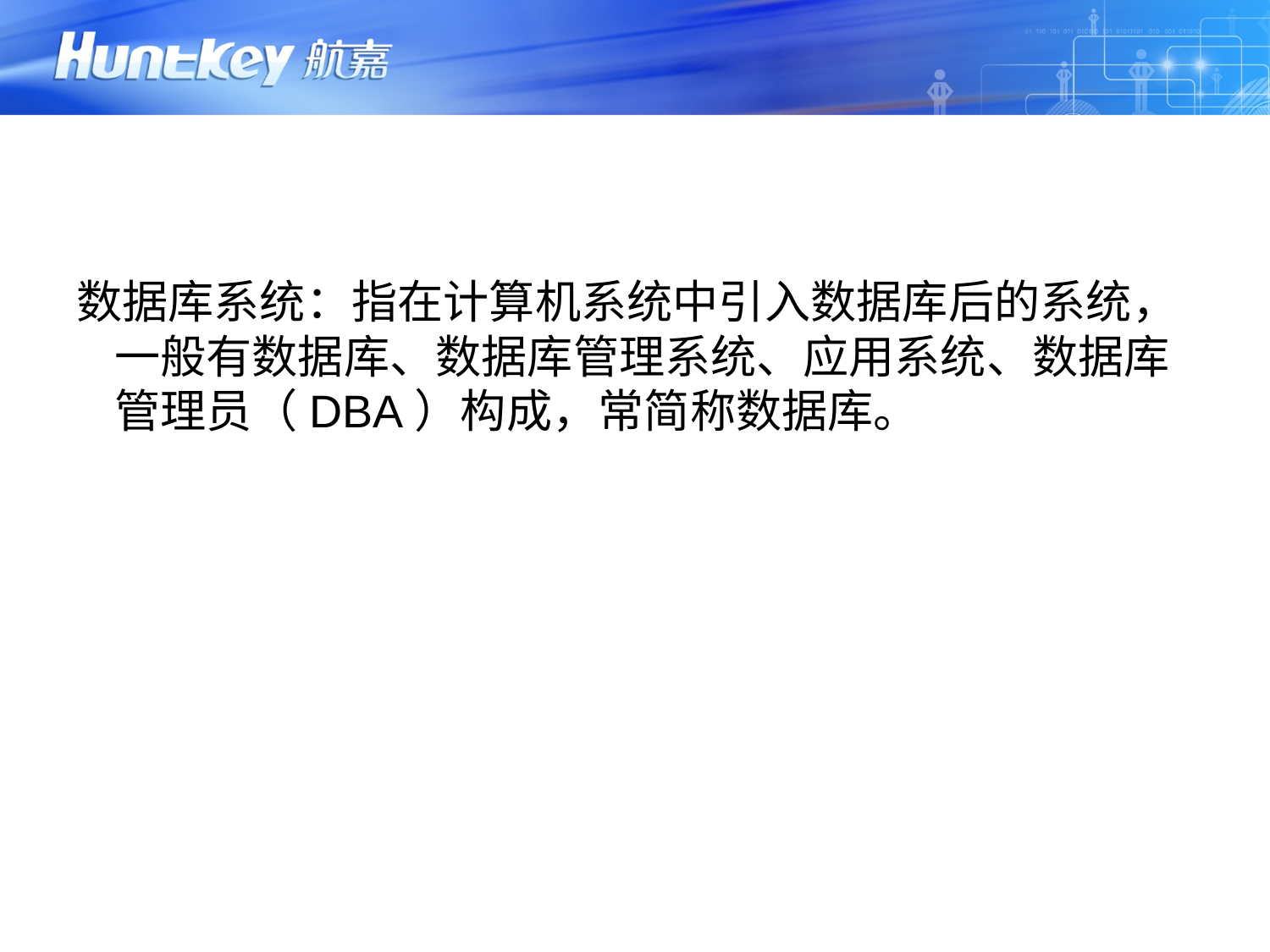

数据库系统：指在计算机系统中引入数据库后的系统，一般有数据库、数据库管理系统、应用系统、数据库管理员（DBA）构成，常简称数据库。